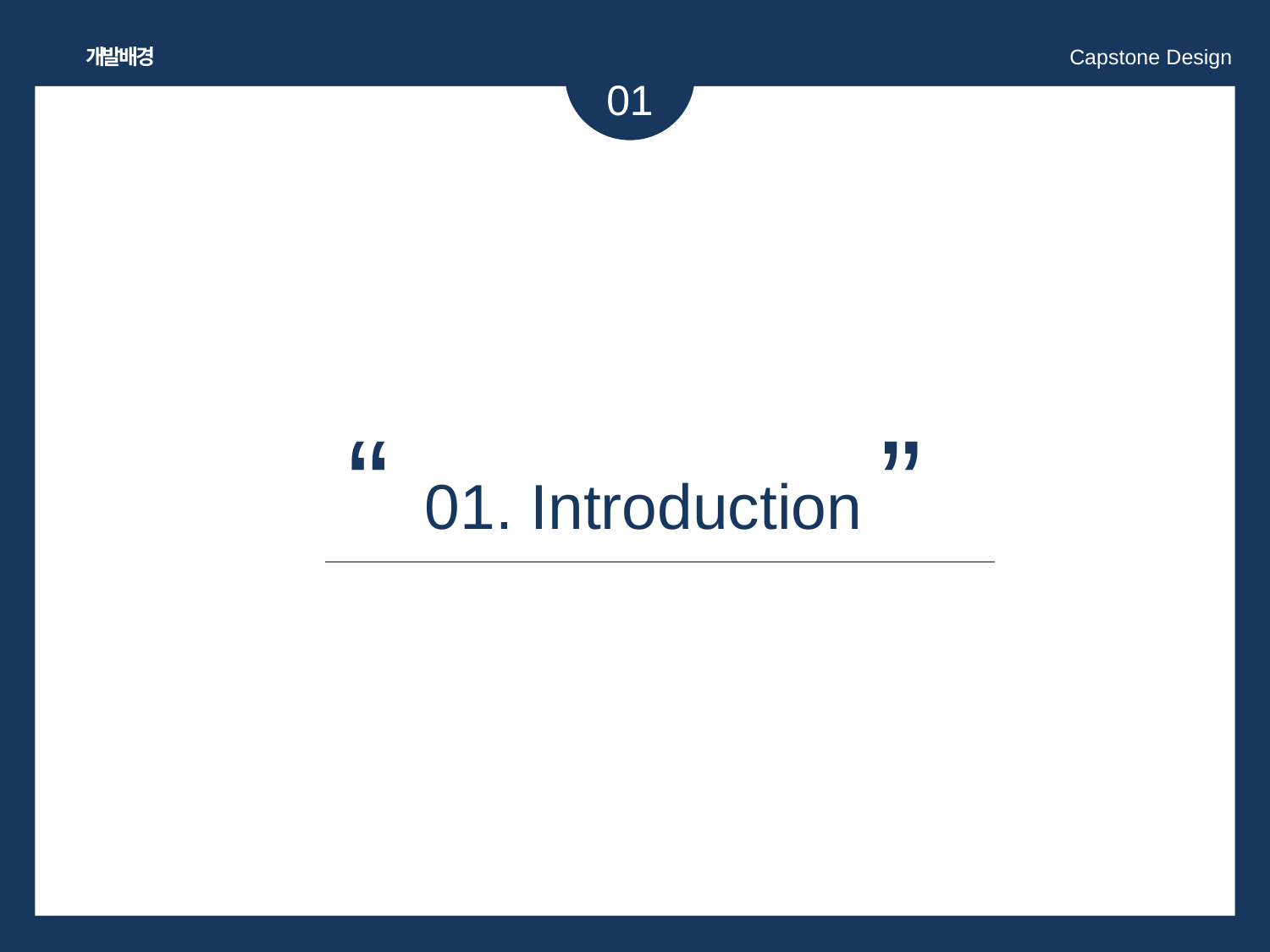

개발배경
Capstone Design
01

“ 01. Introduction ”